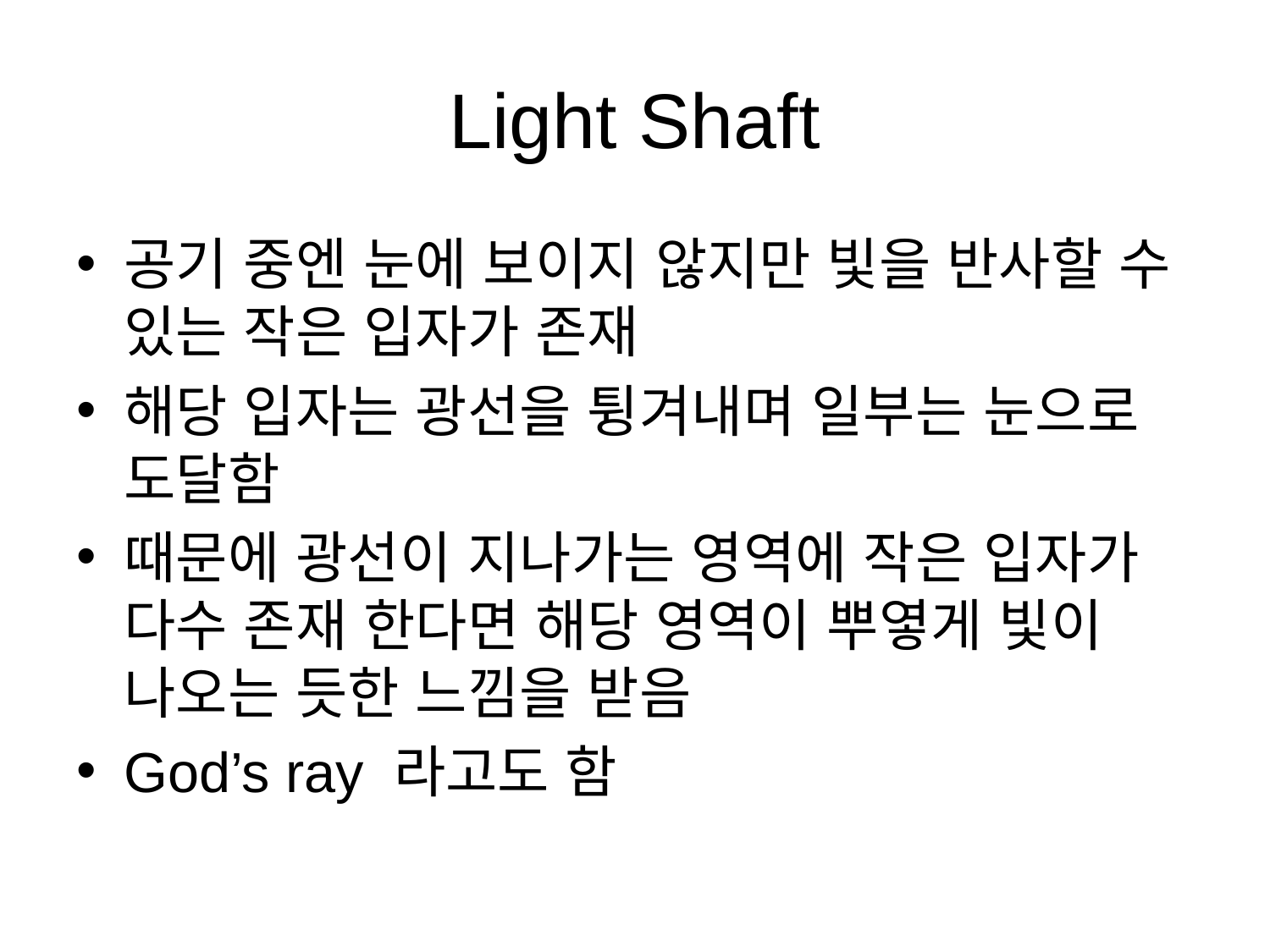

# Light Shaft
공기 중엔 눈에 보이지 않지만 빛을 반사할 수 있는 작은 입자가 존재
해당 입자는 광선을 튕겨내며 일부는 눈으로 도달함
때문에 광선이 지나가는 영역에 작은 입자가 다수 존재 한다면 해당 영역이 뿌옇게 빛이 나오는 듯한 느낌을 받음
God’s ray 라고도 함